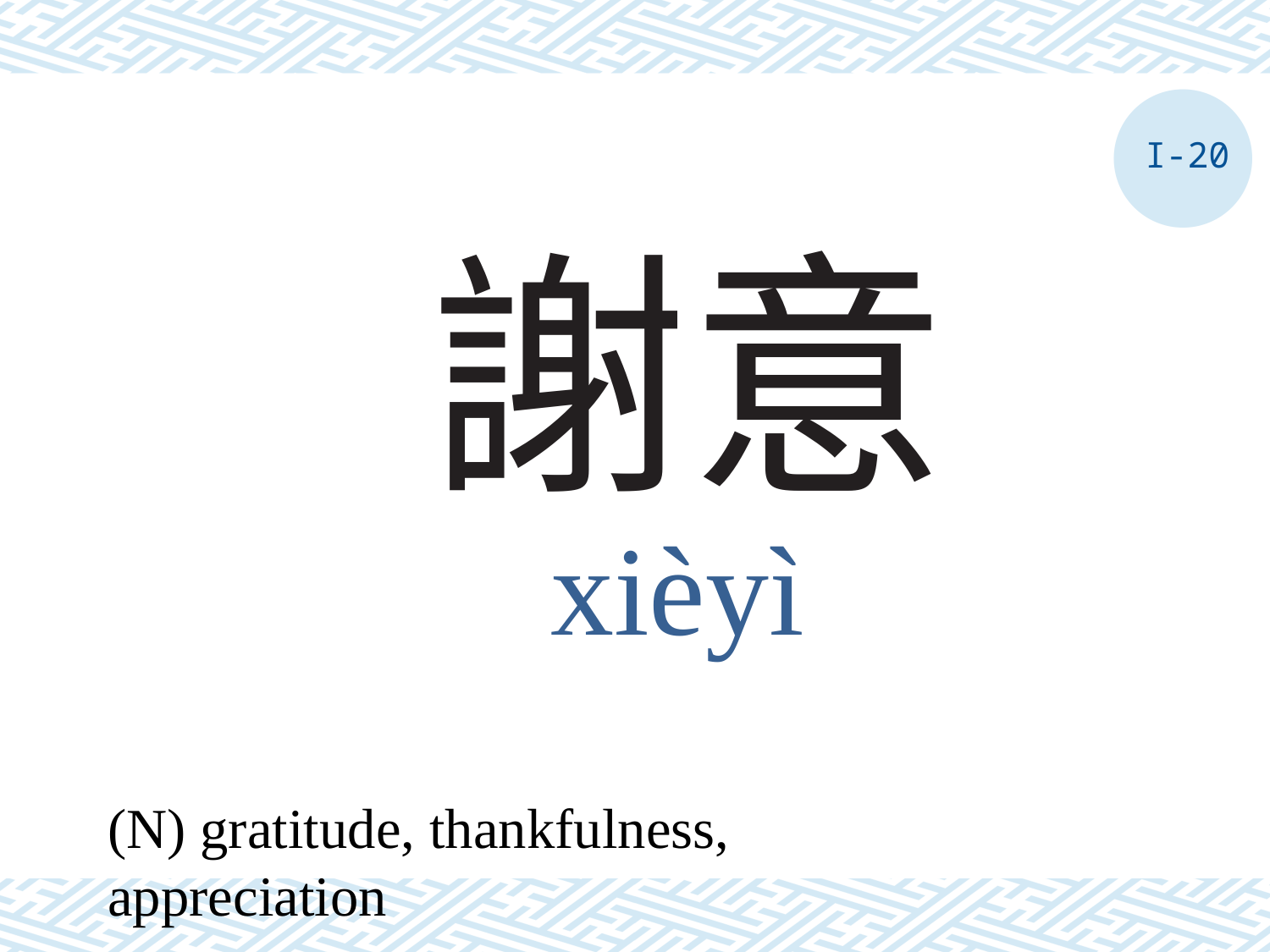

I-20

# 謝意
xièyì
(N) gratitude, thankfulness, appreciation